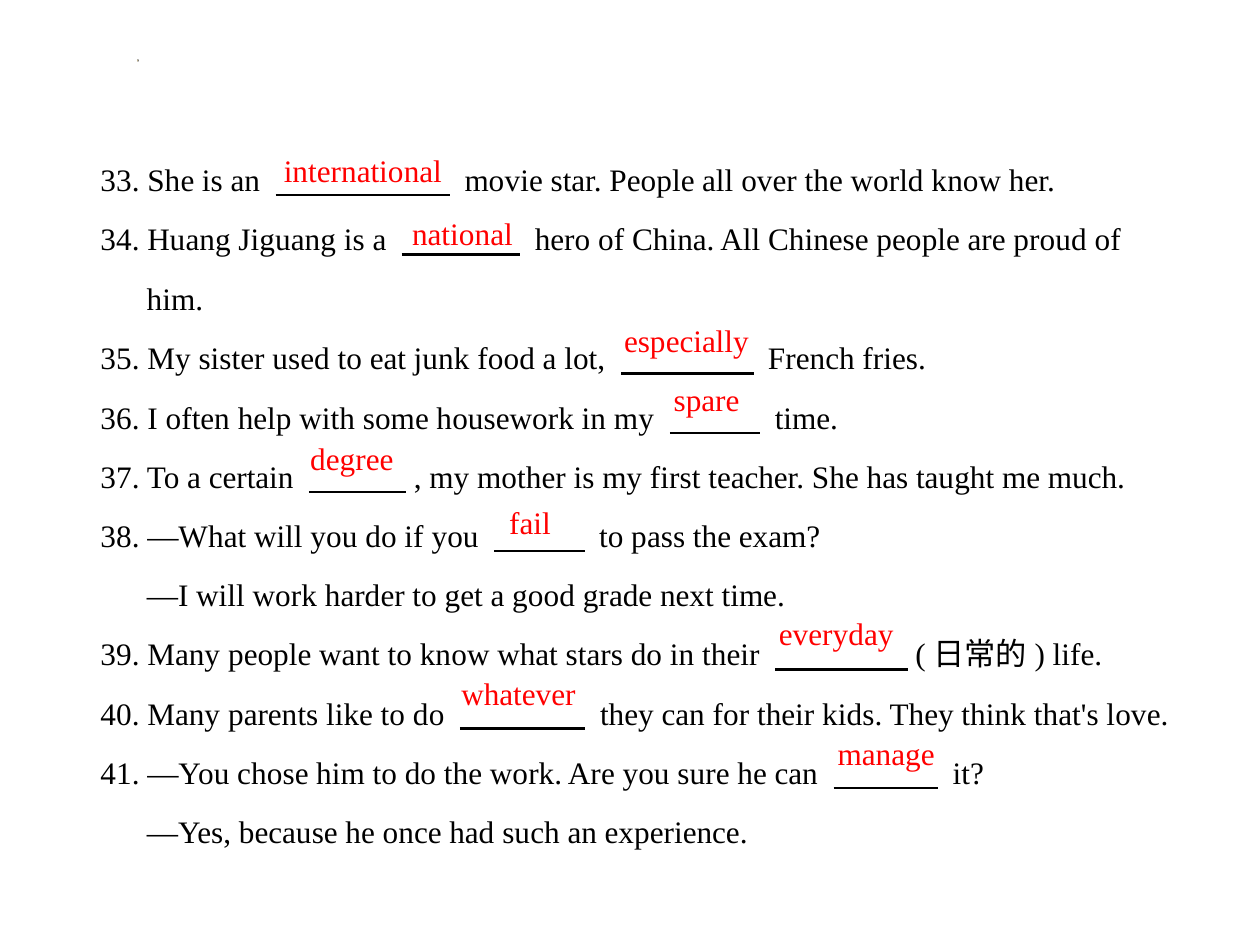

33. She is an 　　                 movie star. People all over the world know her.
34. Huang Jiguang is a 　　         hero of China. All Chinese people are proud of
     him.
35. My sister used to eat junk food a lot, 　　           French fries.
36. I often help with some housework in my 　　     time.
37. To a certain 　　     , my mother is my first teacher. She has taught me much.
38. —What will you do if you 　　     to pass the exam?
      —I will work harder to get a good grade next time.
39. Many people want to know what stars do in their 　　          (日常的) life.
40. Many parents like to do 　　          they can for their kids. They think that's love.
41. —You chose him to do the work. Are you sure he can 　　       it?
      —Yes, because he once had such an experience.
international
national
especially
spare
degree
fail
everyday
whatever
manage